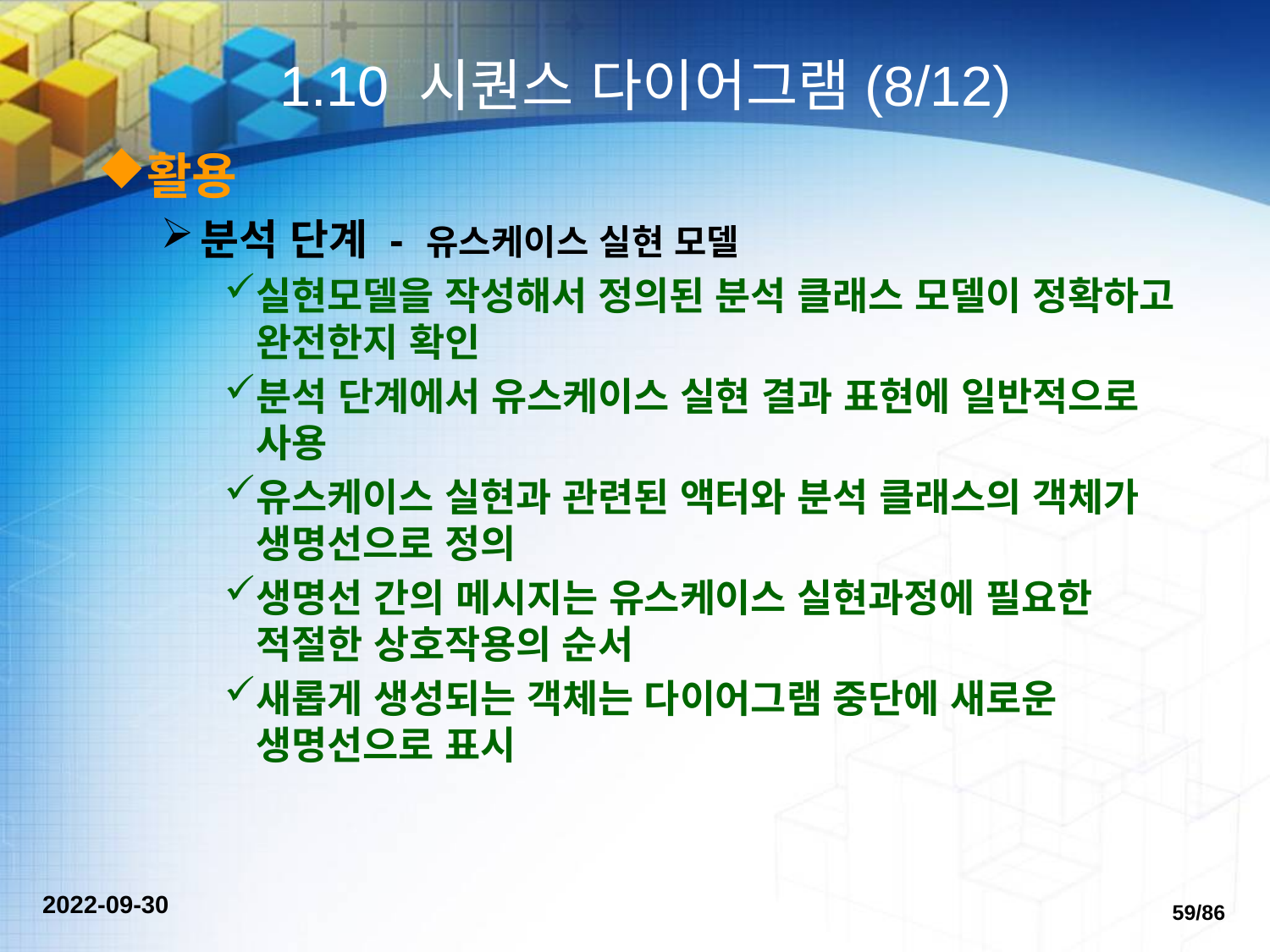

# 1.10 시퀀스 다이어그램(8/12)
활용
분석 단계 - 유스케이스 실현 모델
실현모델을 작성해서 정의된 분석 클래스 모델이 정확하고 완전한지 확인
분석 단계에서 유스케이스 실현 결과 표현에 일반적으로 사용
유스케이스 실현과 관련된 액터와 분석 클래스의 객체가 생명선으로 정의
생명선 간의 메시지는 유스케이스 실현과정에 필요한 적절한 상호작용의 순서
새롭게 생성되는 객체는 다이어그램 중단에 새로운 생명선으로 표시
2022-09-30
59/86